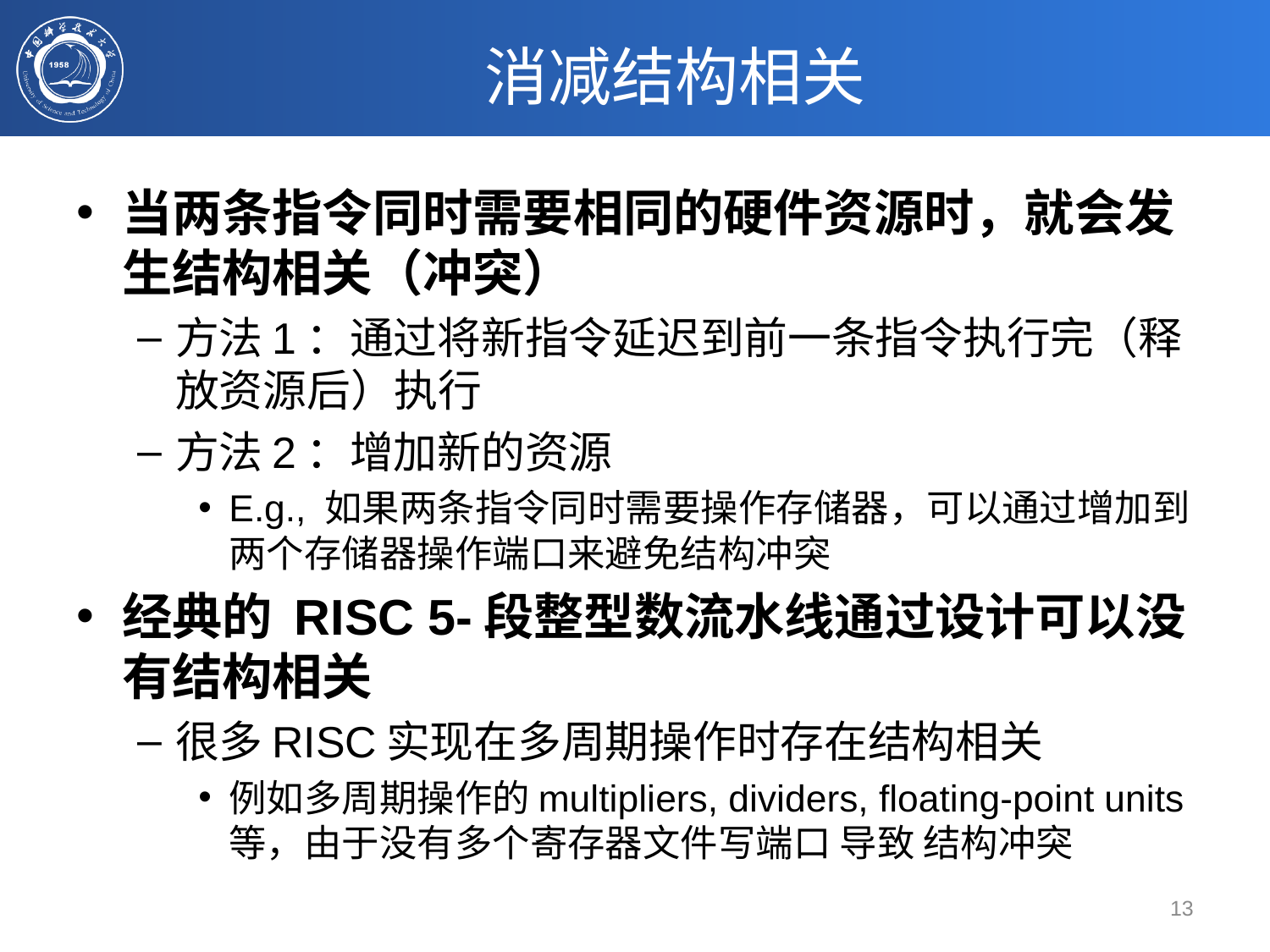

# 消减结构相关
当两条指令同时需要相同的硬件资源时，就会发生结构相关（冲突）
方法1：通过将新指令延迟到前一条指令执行完（释放资源后）执行
方法2：增加新的资源
E.g., 如果两条指令同时需要操作存储器，可以通过增加到两个存储器操作端口来避免结构冲突
经典的 RISC 5-段整型数流水线通过设计可以没有结构相关
很多RISC实现在多周期操作时存在结构相关
例如多周期操作的multipliers, dividers, floating-point units等，由于没有多个寄存器文件写端口 导致 结构冲突
13